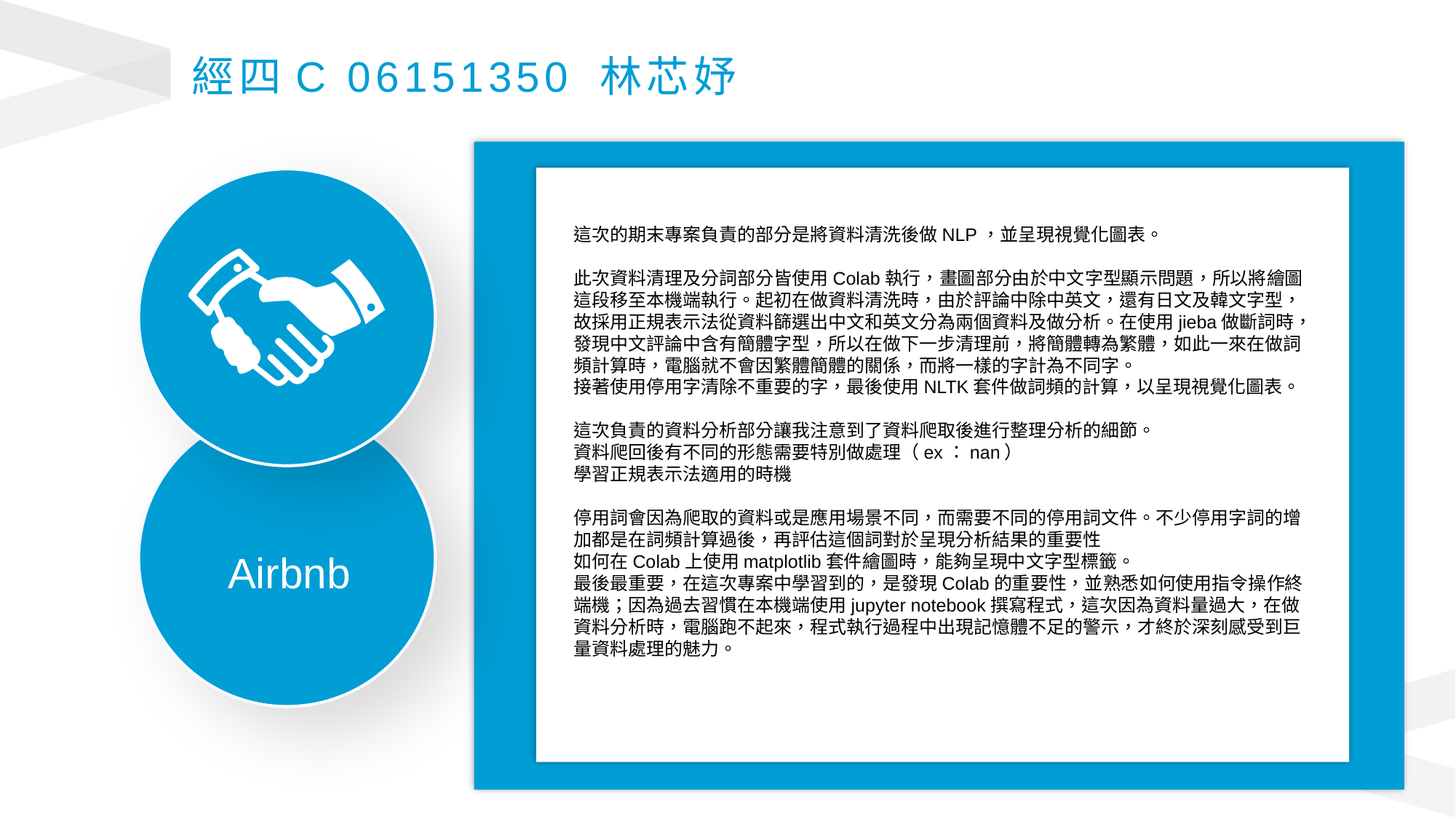

經四C 06151350 林芯妤

這次的期末專案負責的部分是將資料清洗後做NLP，並呈現視覺化圖表。

此次資料清理及分詞部分皆使用Colab執行，畫圖部分由於中文字型顯示問題，所以將繪圖這段移至本機端執行。起初在做資料清洗時，由於評論中除中英文，還有日文及韓文字型，故採用正規表示法從資料篩選出中文和英文分為兩個資料及做分析。在使用jieba做斷詞時，發現中文評論中含有簡體字型，所以在做下一步清理前，將簡體轉為繁體，如此一來在做詞頻計算時，電腦就不會因繁體簡體的關係，而將一樣的字計為不同字。
接著使用停用字清除不重要的字，最後使用NLTK套件做詞頻的計算，以呈現視覺化圖表。

這次負責的資料分析部分讓我注意到了資料爬取後進行整理分析的細節。
資料爬回後有不同的形態需要特別做處理（ex：nan）
學習正規表示法適用的時機

停用詞會因為爬取的資料或是應用場景不同，而需要不同的停用詞文件。不少停用字詞的增加都是在詞頻計算過後，再評估這個詞對於呈現分析結果的重要性
如何在Colab上使用matplotlib套件繪圖時，能夠呈現中文字型標籤。
最後最重要，在這次專案中學習到的，是發現Colab的重要性，並熟悉如何使用指令操作終端機；因為過去習慣在本機端使用jupyter notebook撰寫程式，這次因為資料量過大，在做資料分析時，電腦跑不起來，程式執行過程中出現記憶體不足的警示，才終於深刻感受到巨量資料處理的魅力。

Airbnb